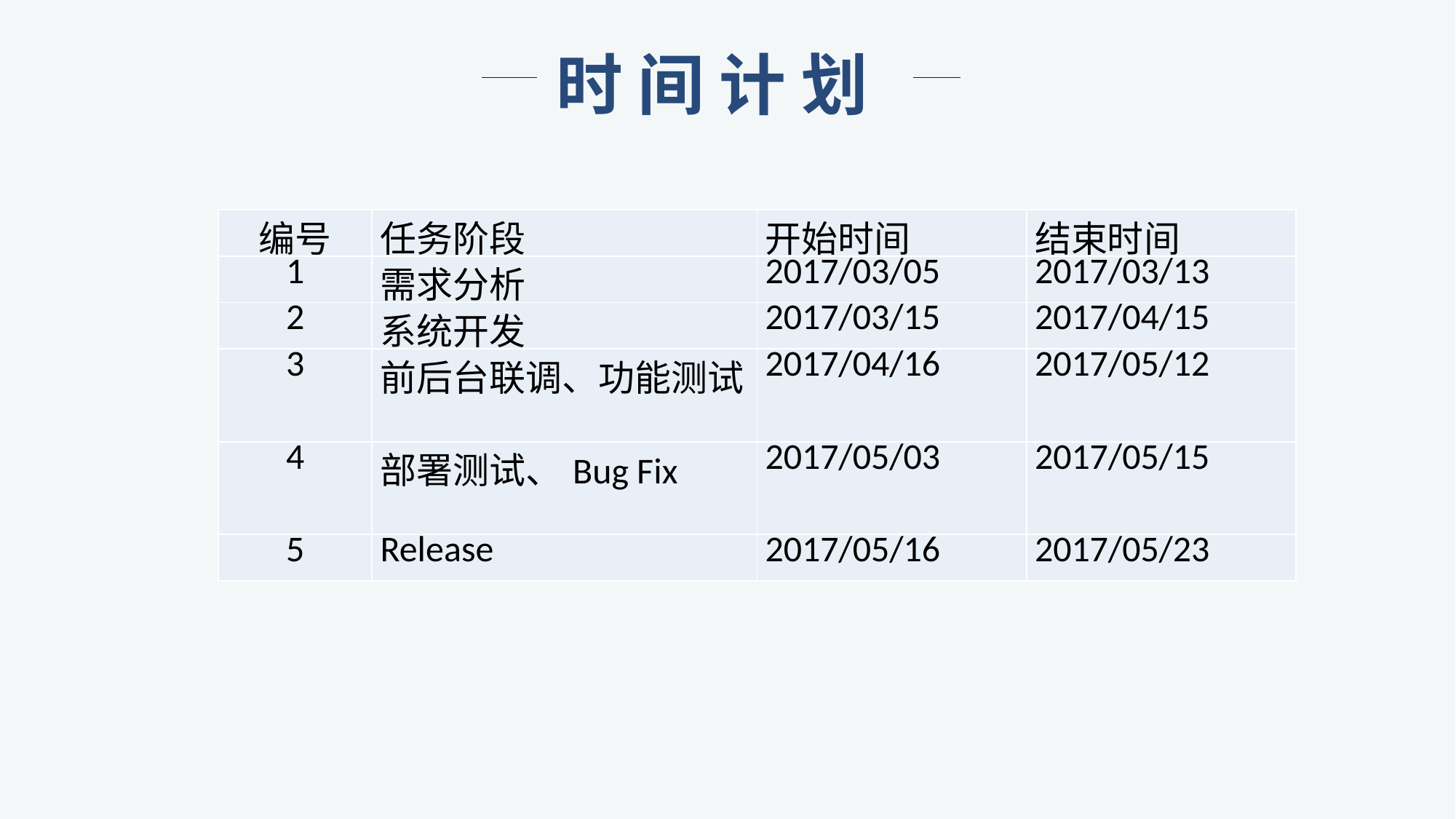

时 间 计 划
| 编号 | 任务阶段 | 开始时间 | 结束时间 |
| --- | --- | --- | --- |
| 1 | 需求分析 | 2017/03/05 | 2017/03/13 |
| 2 | 系统开发 | 2017/03/15 | 2017/04/15 |
| 3 | 前后台联调、功能测试 | 2017/04/16 | 2017/05/12 |
| 4 | 部署测试、Bug Fix | 2017/05/03 | 2017/05/15 |
| 5 | Release | 2017/05/16 | 2017/05/23 |